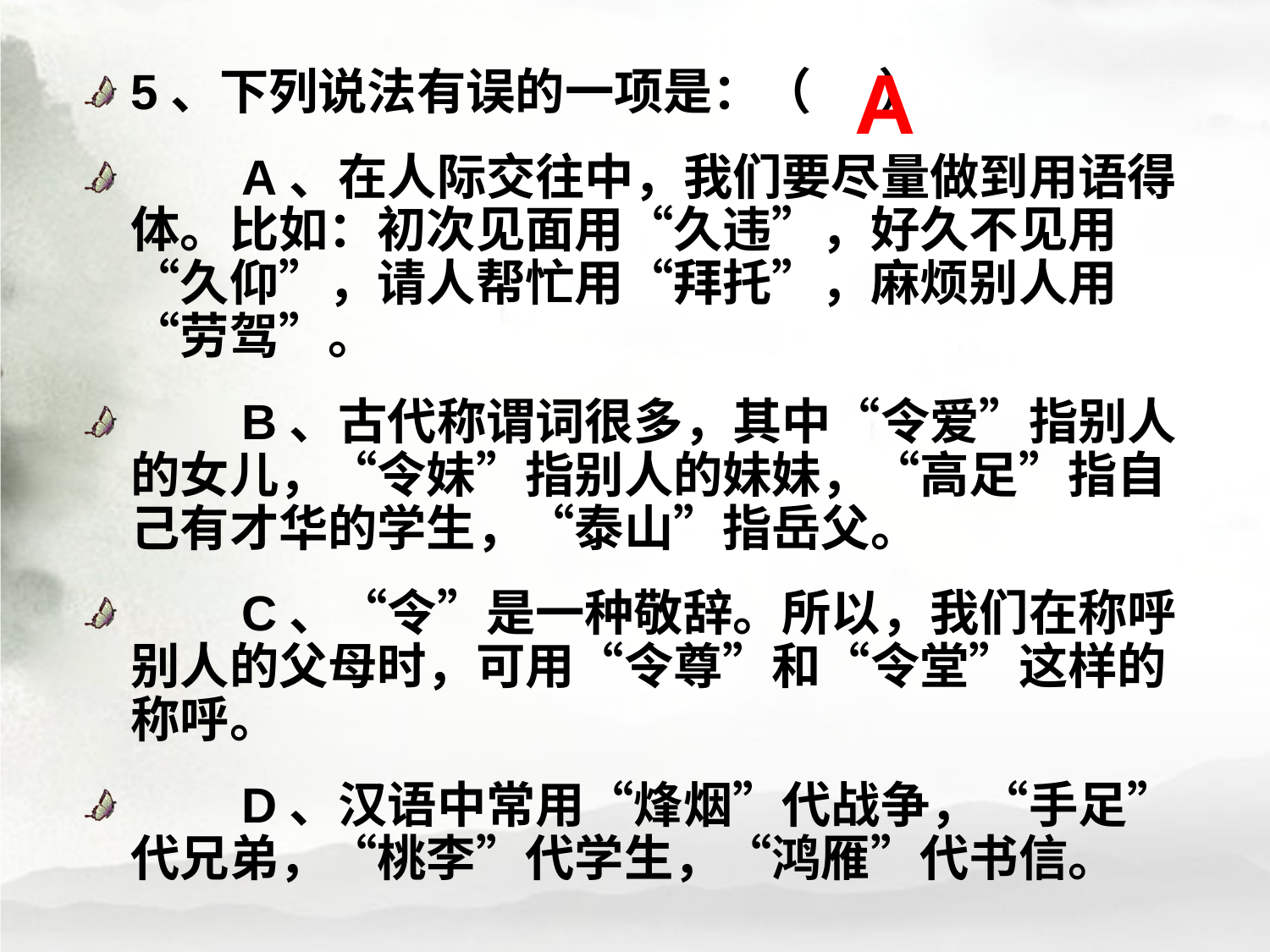

A
5、下列说法有误的一项是：（      ）
　　A、在人际交往中，我们要尽量做到用语得体。比如：初次见面用“久违”，好久不见用“久仰”，请人帮忙用“拜托”，麻烦别人用“劳驾”。
　　B、古代称谓词很多，其中“令爱”指别人的女儿，“令妹”指别人的妹妹，“高足”指自己有才华的学生，“泰山”指岳父。
　　C、“令”是一种敬辞。所以，我们在称呼别人的父母时，可用“令尊”和“令堂”这样的称呼。
　　D、汉语中常用“烽烟”代战争，“手足”代兄弟，“桃李”代学生，“鸿雁”代书信。
#